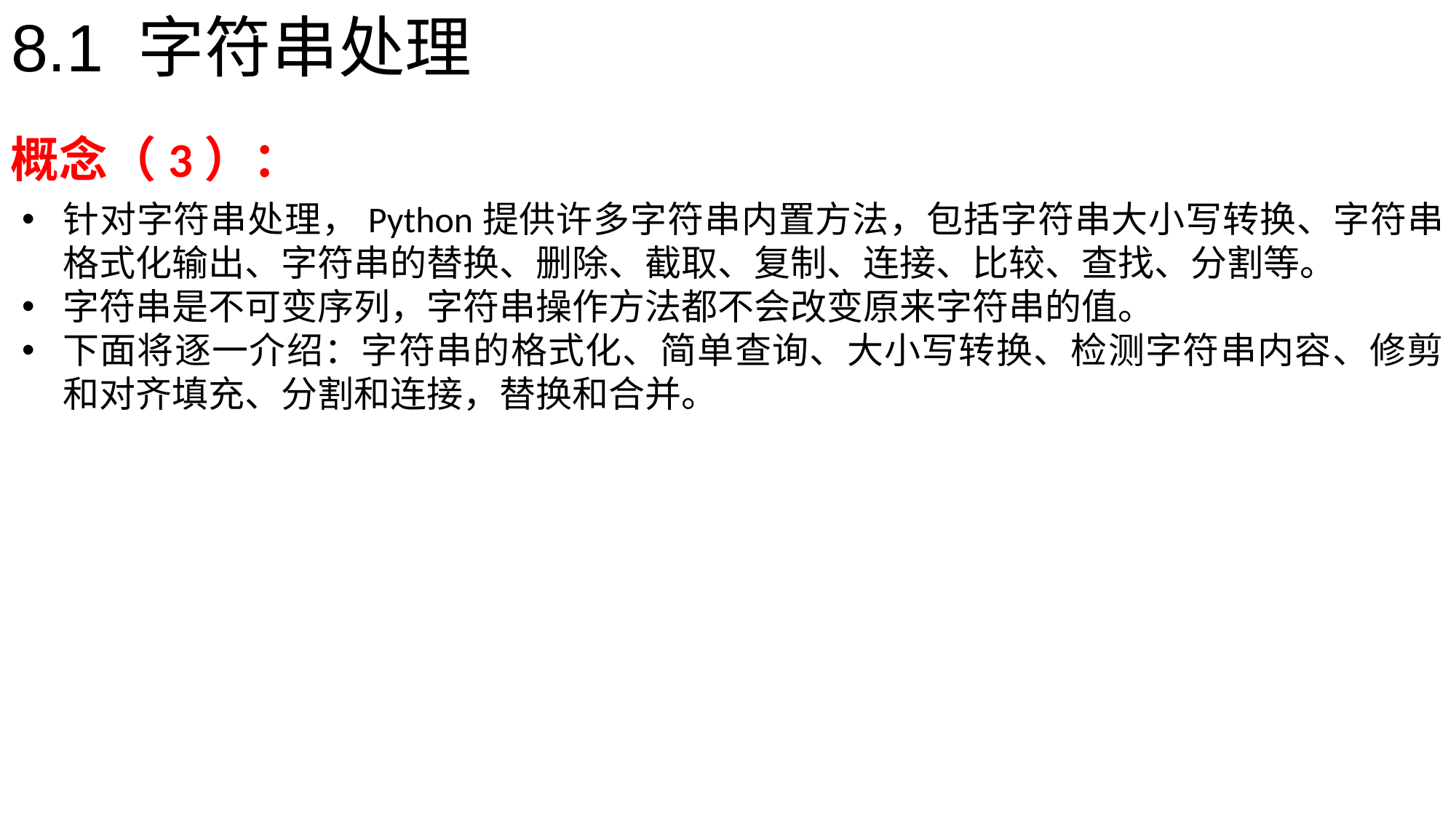

# 8.1 字符串处理
概念（3）：
针对字符串处理，Python提供许多字符串内置方法，包括字符串大小写转换、字符串格式化输出、字符串的替换、删除、截取、复制、连接、比较、查找、分割等。
字符串是不可变序列，字符串操作方法都不会改变原来字符串的值。
下面将逐一介绍：字符串的格式化、简单查询、大小写转换、检测字符串内容、修剪和对齐填充、分割和连接，替换和合并。